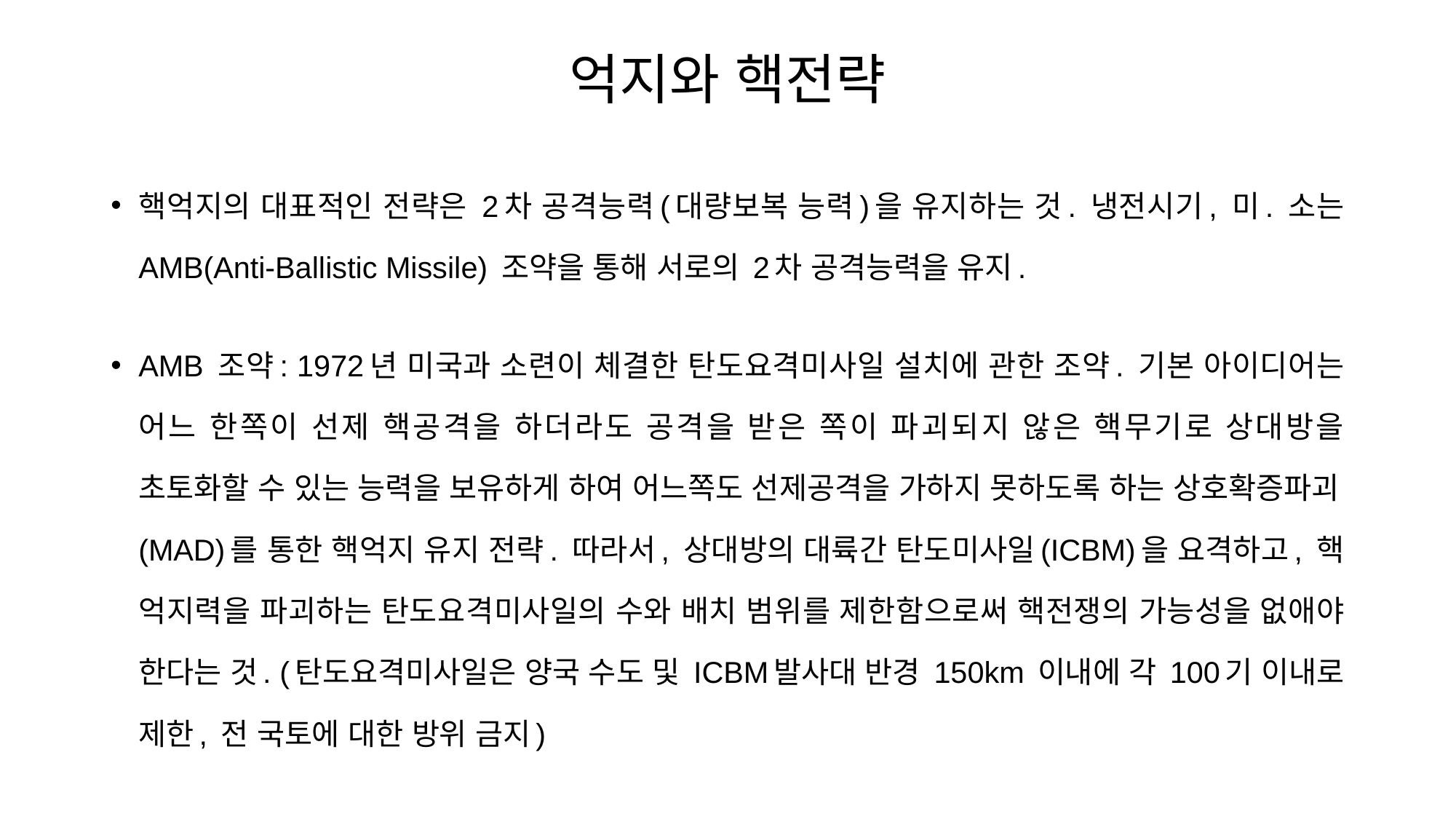

# 억지와 핵전략
핵억지의 대표적인 전략은 2차 공격능력(대량보복 능력)을 유지하는 것. 냉전시기, 미. 소는 AMB(Anti-Ballistic Missile) 조약을 통해 서로의 2차 공격능력을 유지.

AMB 조약: 1972년 미국과 소련이 체결한 탄도요격미사일 설치에 관한 조약. 기본 아이디어는 어느 한쪽이 선제 핵공격을 하더라도 공격을 받은 쪽이 파괴되지 않은 핵무기로 상대방을 초토화할 수 있는 능력을 보유하게 하여 어느쪽도 선제공격을 가하지 못하도록 하는 상호확증파괴(MAD)를 통한 핵억지 유지 전략. 따라서, 상대방의 대륙간 탄도미사일(ICBM)을 요격하고, 핵 억지력을 파괴하는 탄도요격미사일의 수와 배치 범위를 제한함으로써 핵전쟁의 가능성을 없애야 한다는 것. (탄도요격미사일은 양국 수도 및 ICBM발사대 반경 150km 이내에 각 100기 이내로 제한, 전 국토에 대한 방위 금지)